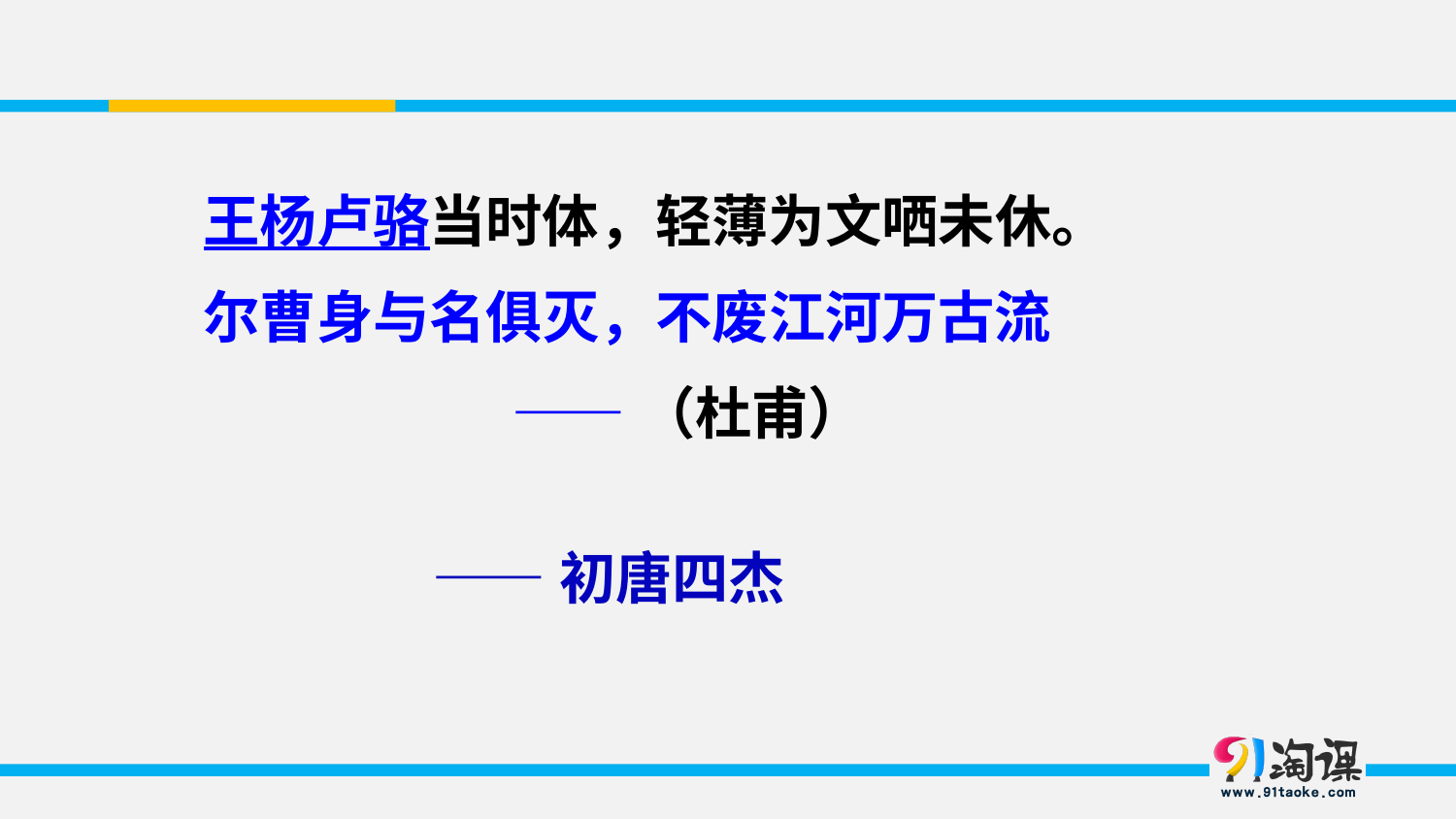

王杨卢骆当时体，轻薄为文哂未休。
尔曹身与名俱灭，不废江河万古流
                        ——（杜甫）
——初唐四杰